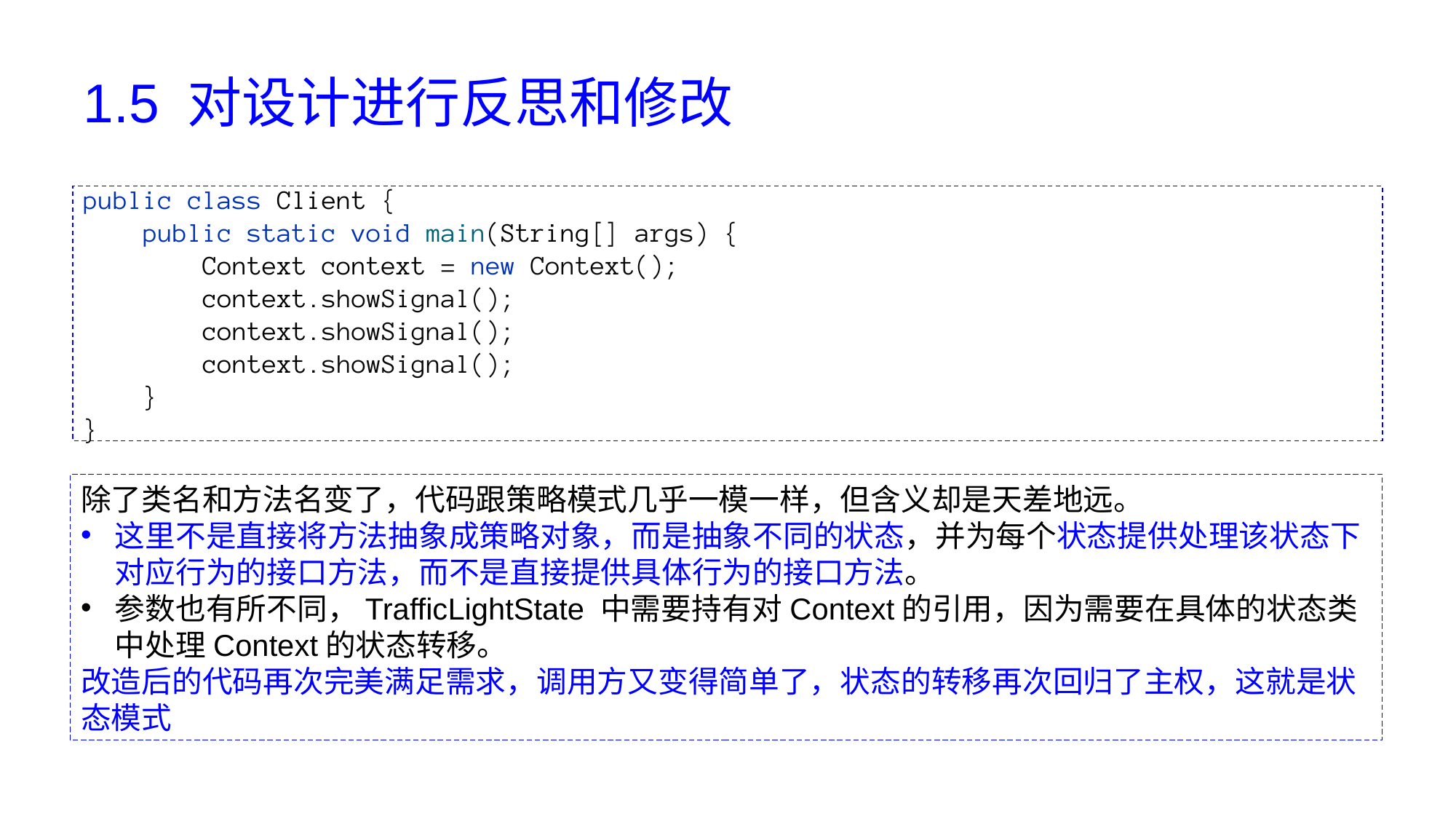

# 1.5 对设计进行反思和修改
public class Client {
    public static void main(String[] args) {
        Context context = new Context();
        context.showSignal();
        context.showSignal();
        context.showSignal();
    }
}
除了类名和方法名变了，代码跟策略模式几乎一模一样，但含义却是天差地远。
这里不是直接将方法抽象成策略对象，而是抽象不同的状态，并为每个状态提供处理该状态下对应行为的接口方法，而不是直接提供具体行为的接口方法。
参数也有所不同，TrafficLightState 中需要持有对Context的引用，因为需要在具体的状态类中处理Context的状态转移。
改造后的代码再次完美满足需求，调用方又变得简单了，状态的转移再次回归了主权，这就是状态模式
21